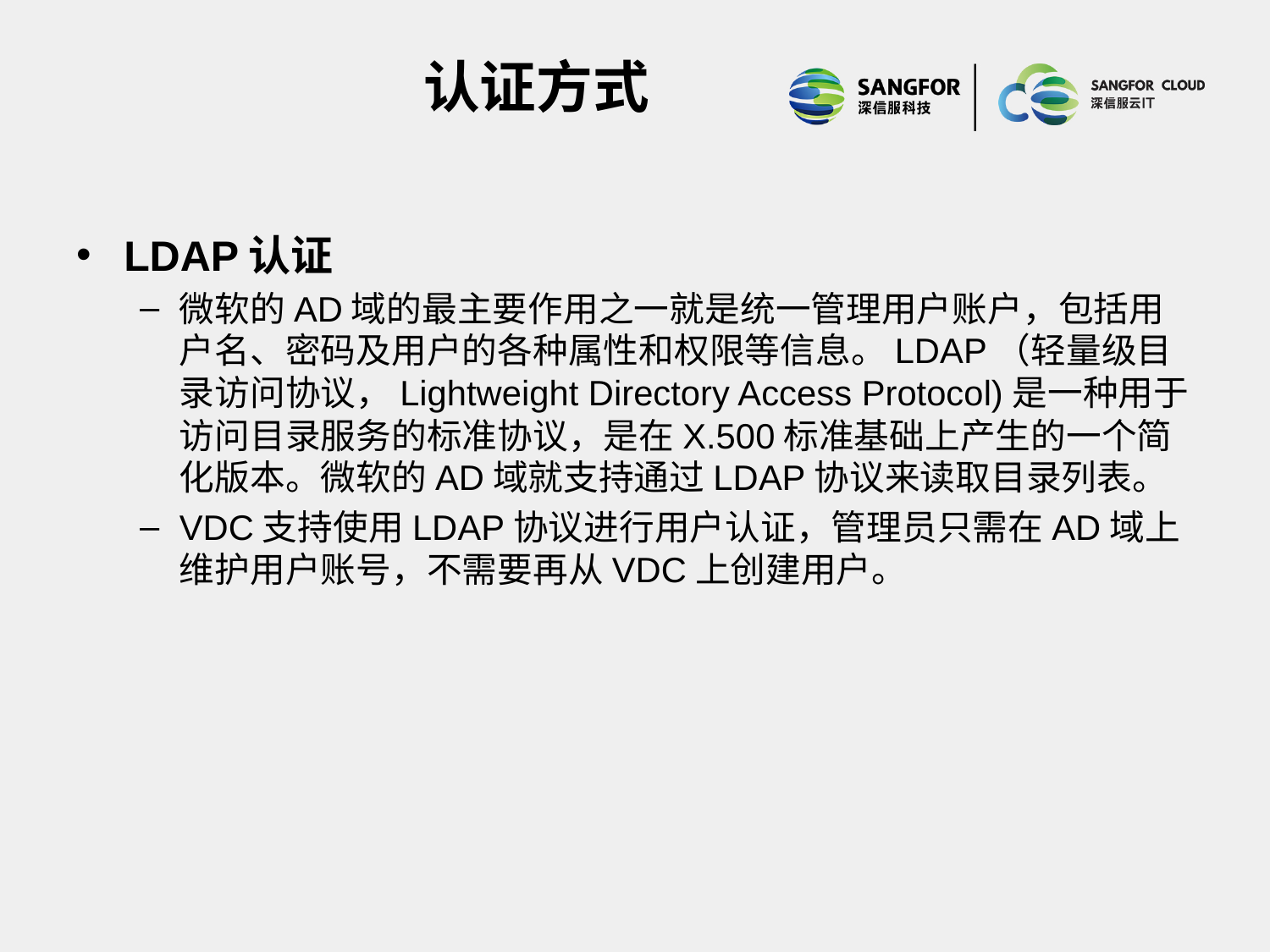

# 认证方式
LDAP认证
微软的AD域的最主要作用之一就是统一管理用户账户，包括用户名、密码及用户的各种属性和权限等信息。LDAP（轻量级目录访问协议，Lightweight Directory Access Protocol)是一种用于访问目录服务的标准协议，是在X.500标准基础上产生的一个简化版本。微软的AD域就支持通过LDAP协议来读取目录列表。
VDC支持使用LDAP协议进行用户认证，管理员只需在AD域上维护用户账号，不需要再从VDC上创建用户。